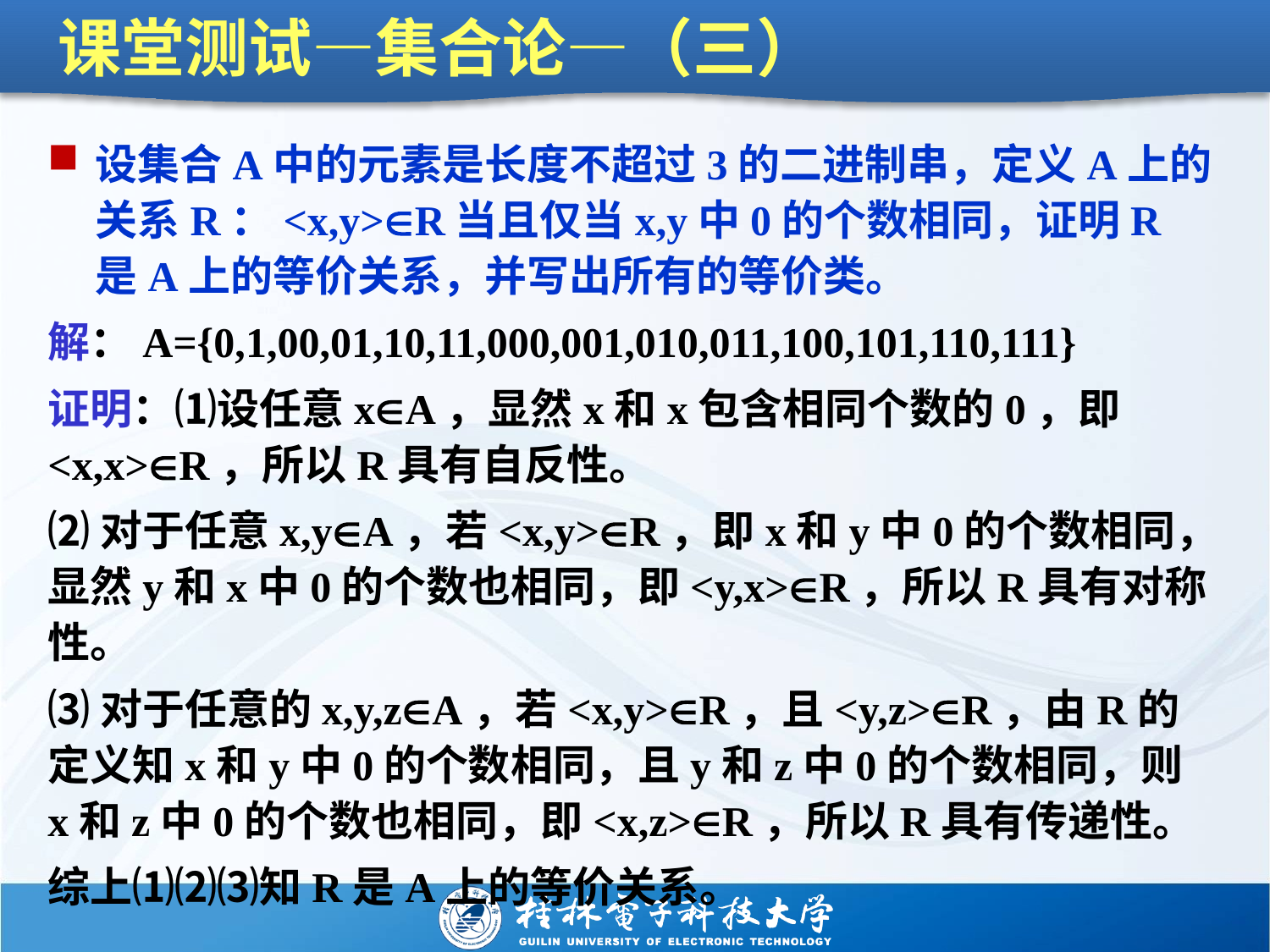

# 课堂测试—集合论—（三）
设集合A中的元素是长度不超过3的二进制串，定义A上的关系R：<x,y>∈R当且仅当x,y中0的个数相同，证明R是A上的等价关系，并写出所有的等价类。
解：A={0,1,00,01,10,11,000,001,010,011,100,101,110,111}
证明：⑴设任意x∈A，显然x和x包含相同个数的0，即<x,x>∈R，所以R具有自反性。
⑵对于任意x,y∈A，若<x,y>∈R，即x和y中0的个数相同，显然y和x中0的个数也相同，即<y,x>∈R，所以R具有对称性。
⑶对于任意的x,y,z∈A，若<x,y>∈R，且<y,z>∈R，由R的定义知x和y中0的个数相同，且y和z中0的个数相同，则x和z中0的个数也相同，即<x,z>∈R，所以R具有传递性。
综上⑴⑵⑶知R是A上的等价关系。
7